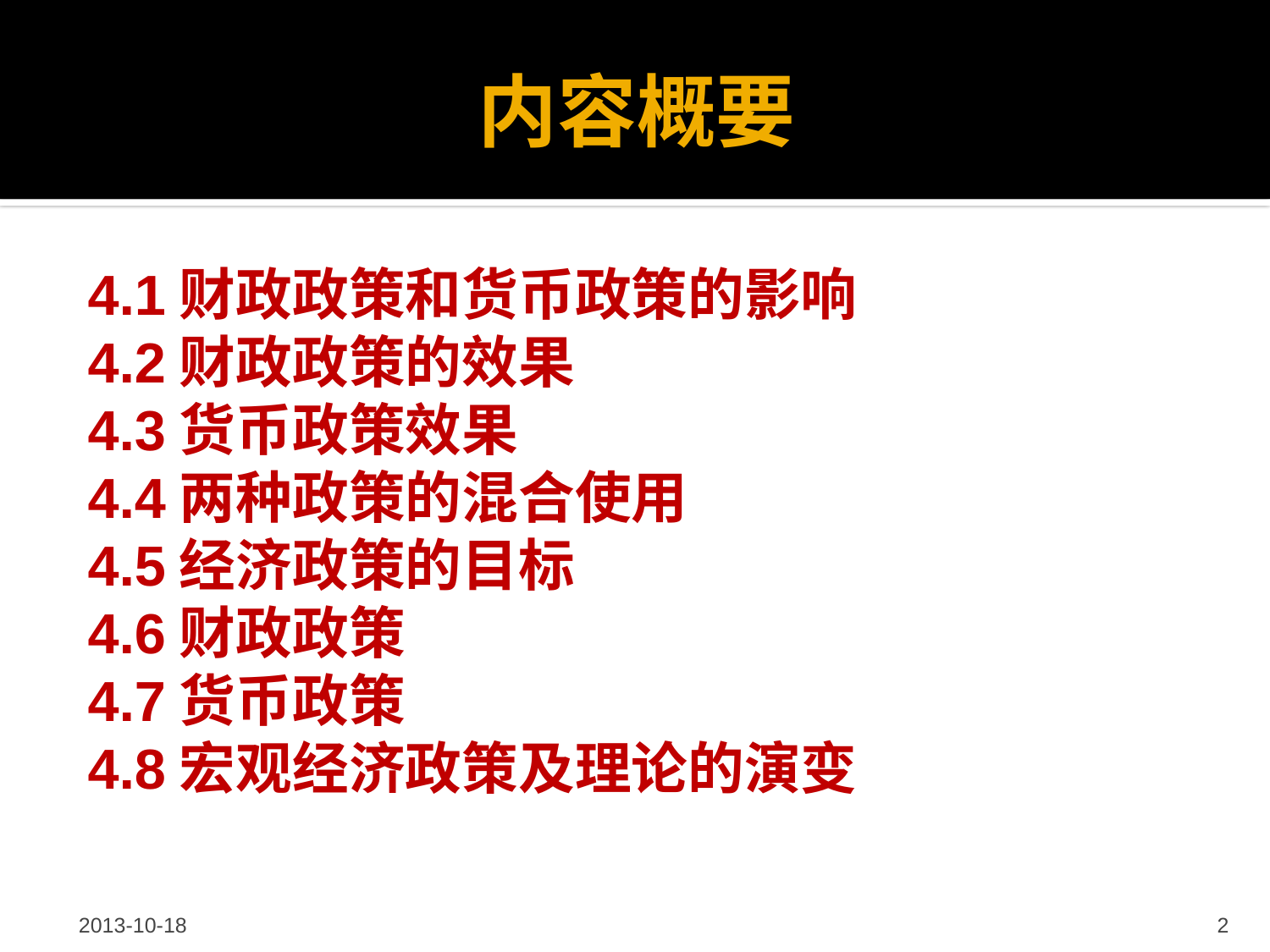

# 内容概要
4.1财政政策和货币政策的影响
4.2财政政策的效果
4.3货币政策效果
4.4两种政策的混合使用
4.5经济政策的目标
4.6财政政策
4.7货币政策
4.8宏观经济政策及理论的演变
2013-10-18
2